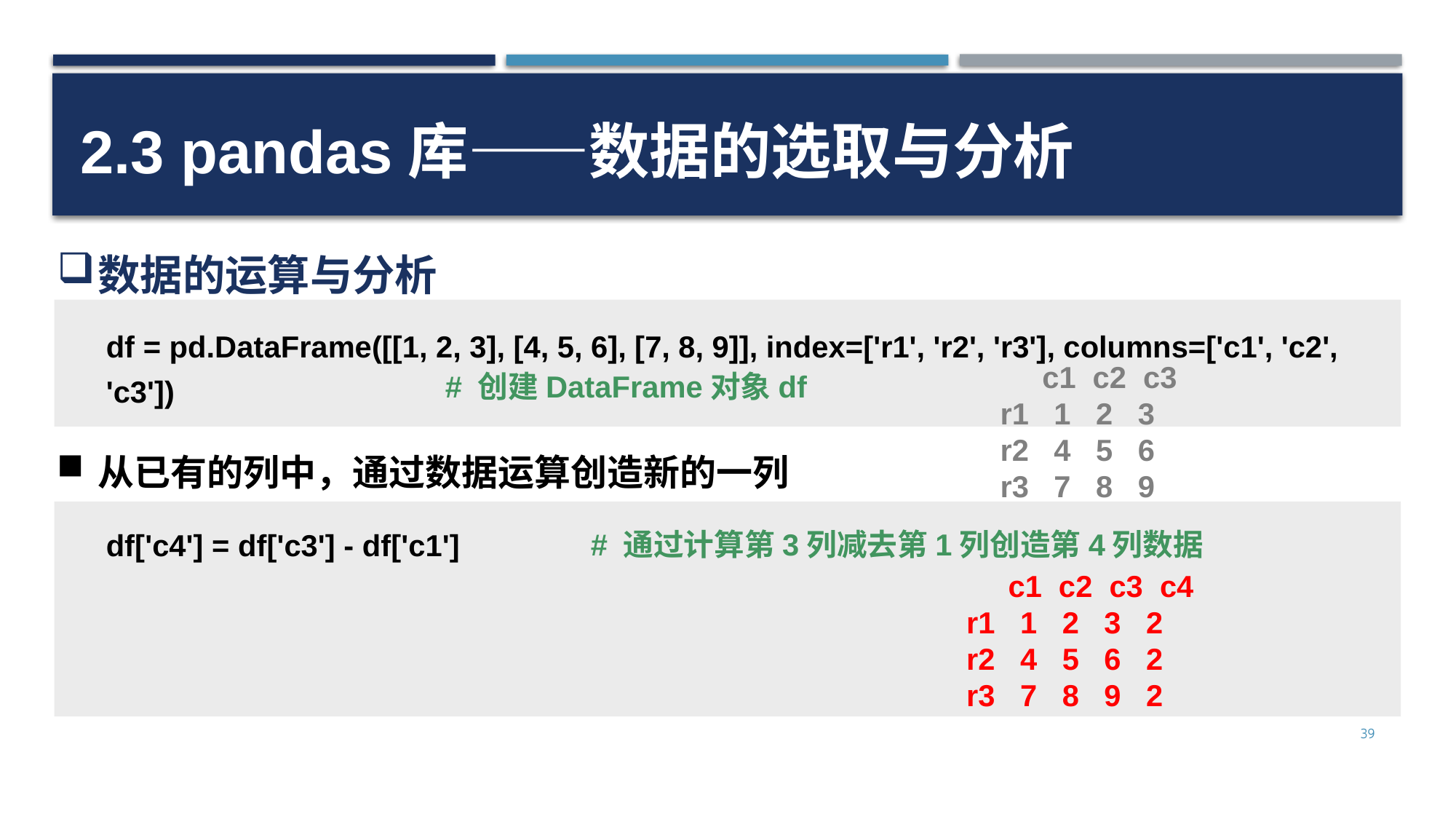

2.3 pandas库——数据的选取与分析
数据的运算与分析

df = pd.DataFrame([[1, 2, 3], [4, 5, 6], [7, 8, 9]], index=['r1', 'r2', 'r3'], columns=['c1', 'c2', 'c3'])
# 创建DataFrame对象df
     c1  c2  c3
r1   1   2   3
r2   4   5   6
r3   7   8   9
从已有的列中，通过数据运算创造新的一列

# 通过计算第3列减去第1列创造第4列数据
df['c4'] = df['c3'] - df['c1']
     c1  c2  c3  c4
r1   1   2   3   2
r2   4   5   6   2
r3   7   8   9   2
39